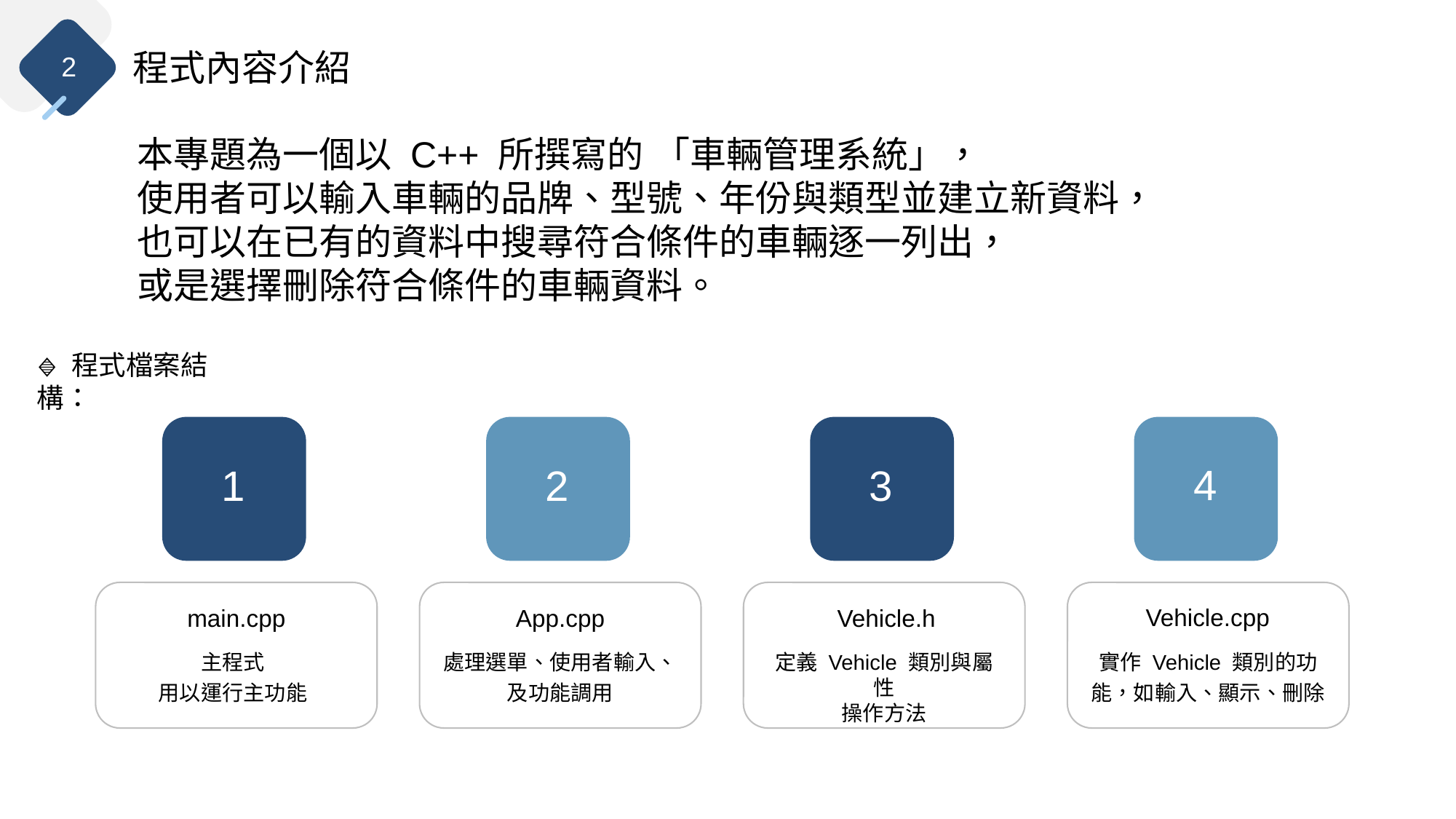

程式內容介紹
本專題為一個以 C++ 所撰寫的 「車輛管理系統」，
使用者可以輸入車輛的品牌、型號、年份與類型並建立新資料，
也可以在已有的資料中搜尋符合條件的車輛逐一列出，
或是選擇刪除符合條件的車輛資料。

請輸入標題

感謝您使用我們的PPT模板，請在此輸

🔹 程式檔案結構：

4
1
2
3

Vehicle.cpp
main.cpp
App.cpp
Vehicle.h
主程式
用以運行主功能
處理選單、使用者輸入、及功能調用
實作 Vehicle 類別的功能，如輸入、顯示、刪除
定義 Vehicle 類別與屬性
操作方法